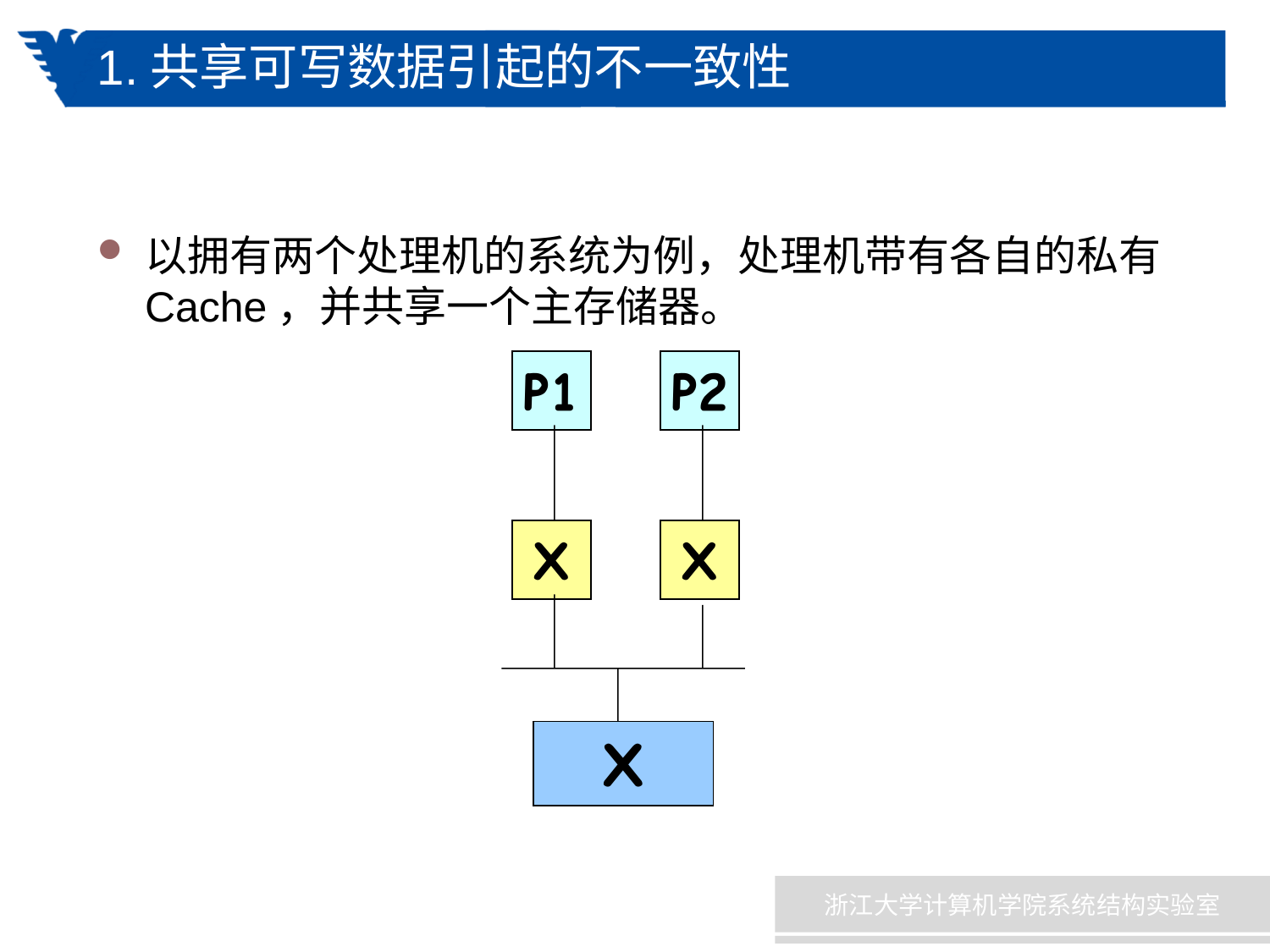

# 1.共享可写数据引起的不一致性
以拥有两个处理机的系统为例，处理机带有各自的私有Cache，并共享一个主存储器。
P1
P2

X
X

X